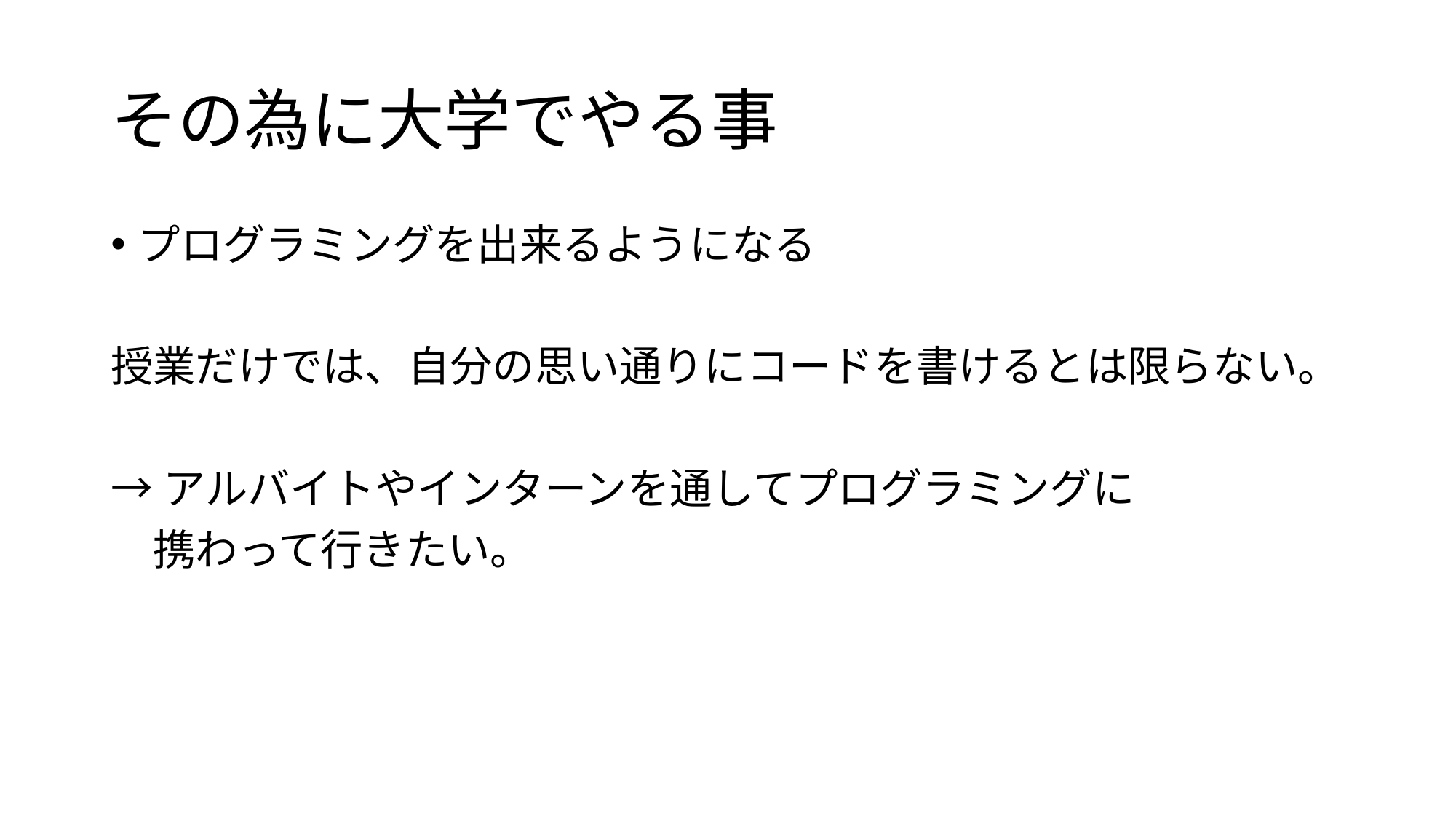

# その為に大学でやる事
プログラミングを出来るようになる

授業だけでは、自分の思い通りにコードを書けるとは限らない。

→アルバイトやインターンを通してプログラミングに
　携わって行きたい。